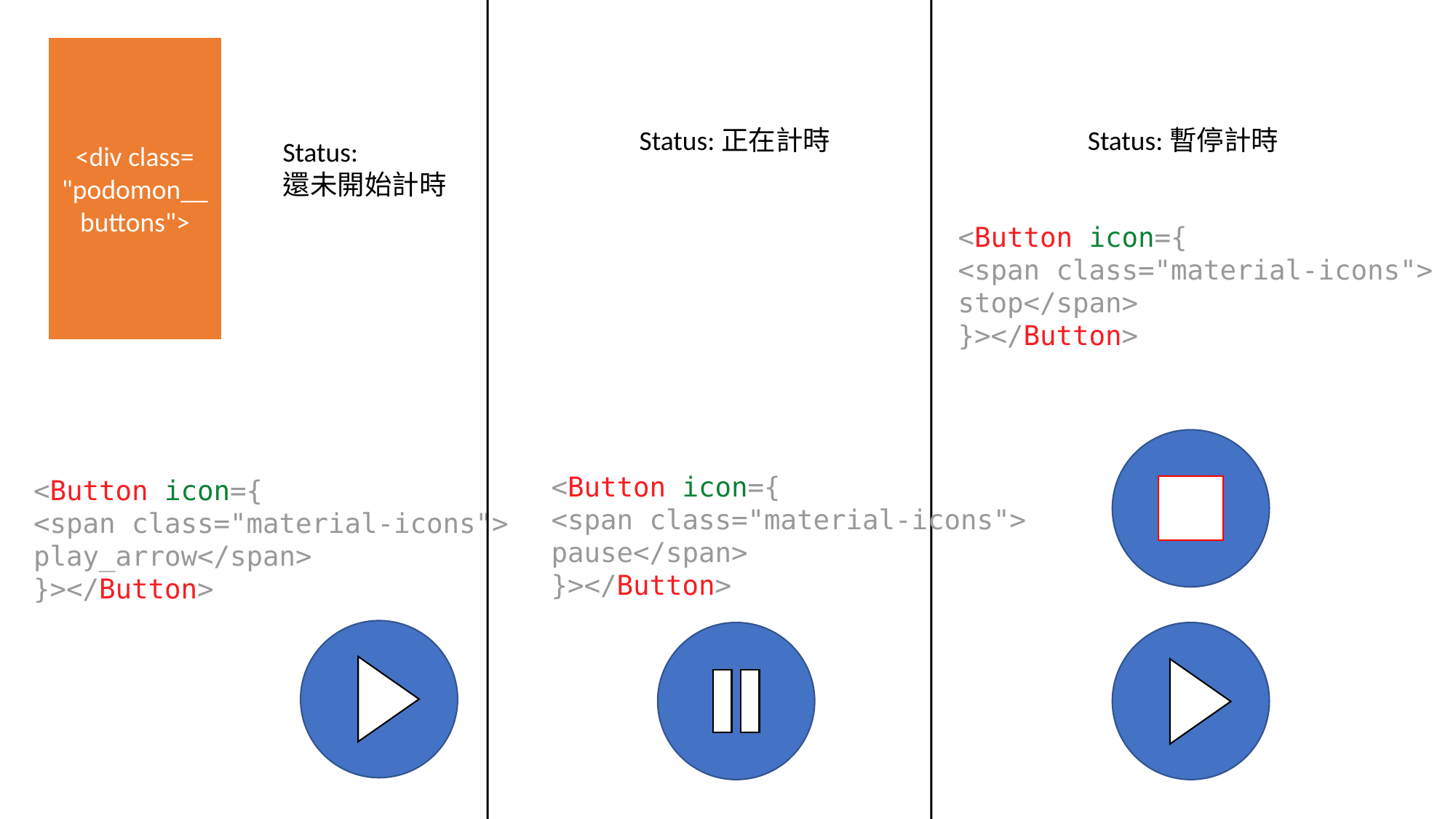

<div class= "podomon__buttons">
Status:正在計時
Status:暫停計時
Status:
還未開始計時
<Button icon={
<span class="material-icons">
stop</span>
}></Button>

<Button icon={
<span class="material-icons">
pause</span>
}></Button>
<Button icon={
<span class="material-icons">
play_arrow</span>
}></Button>